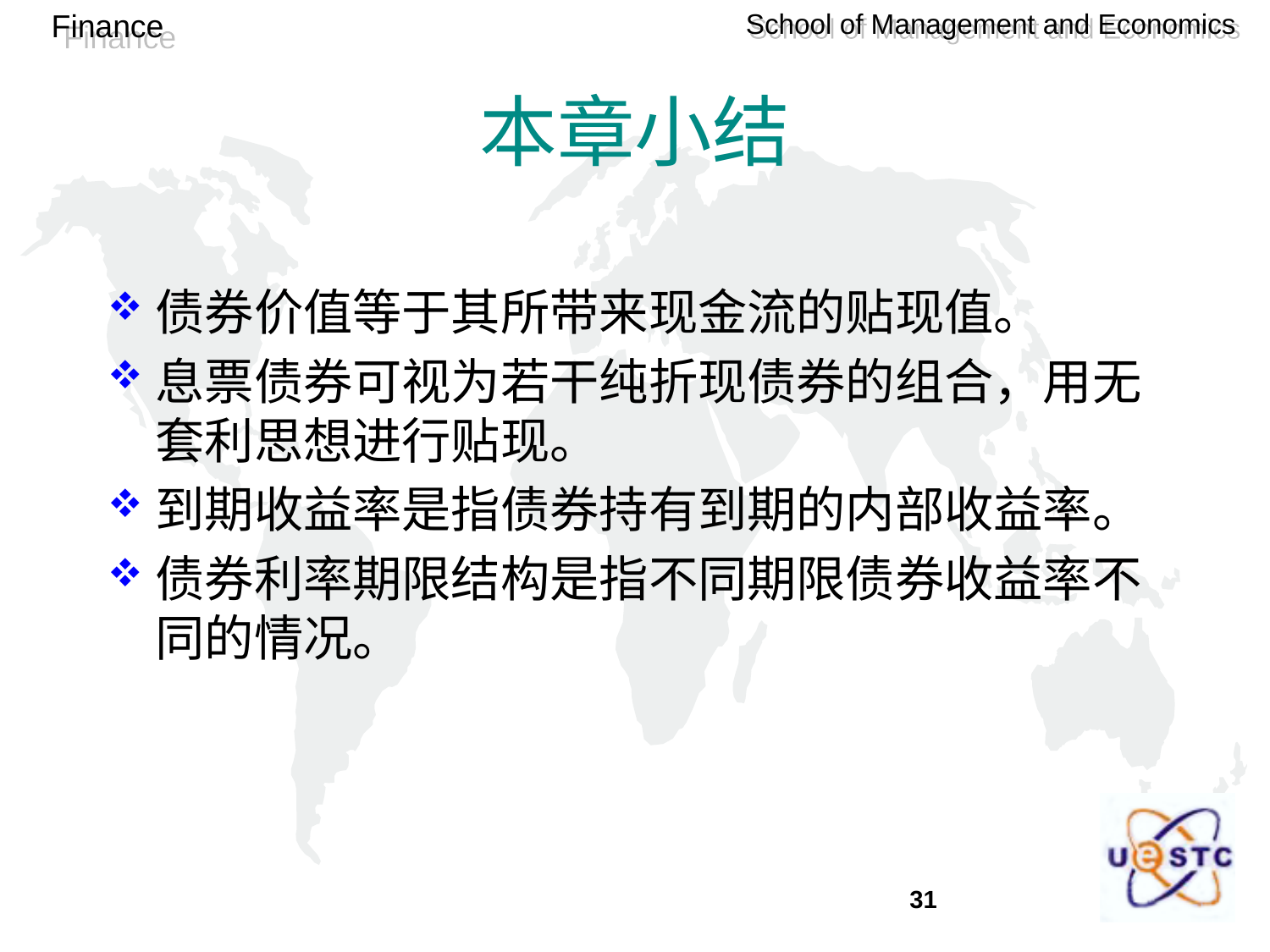

# 本章小结
债券价值等于其所带来现金流的贴现值。
息票债券可视为若干纯折现债券的组合，用无套利思想进行贴现。
到期收益率是指债券持有到期的内部收益率。
债券利率期限结构是指不同期限债券收益率不同的情况。